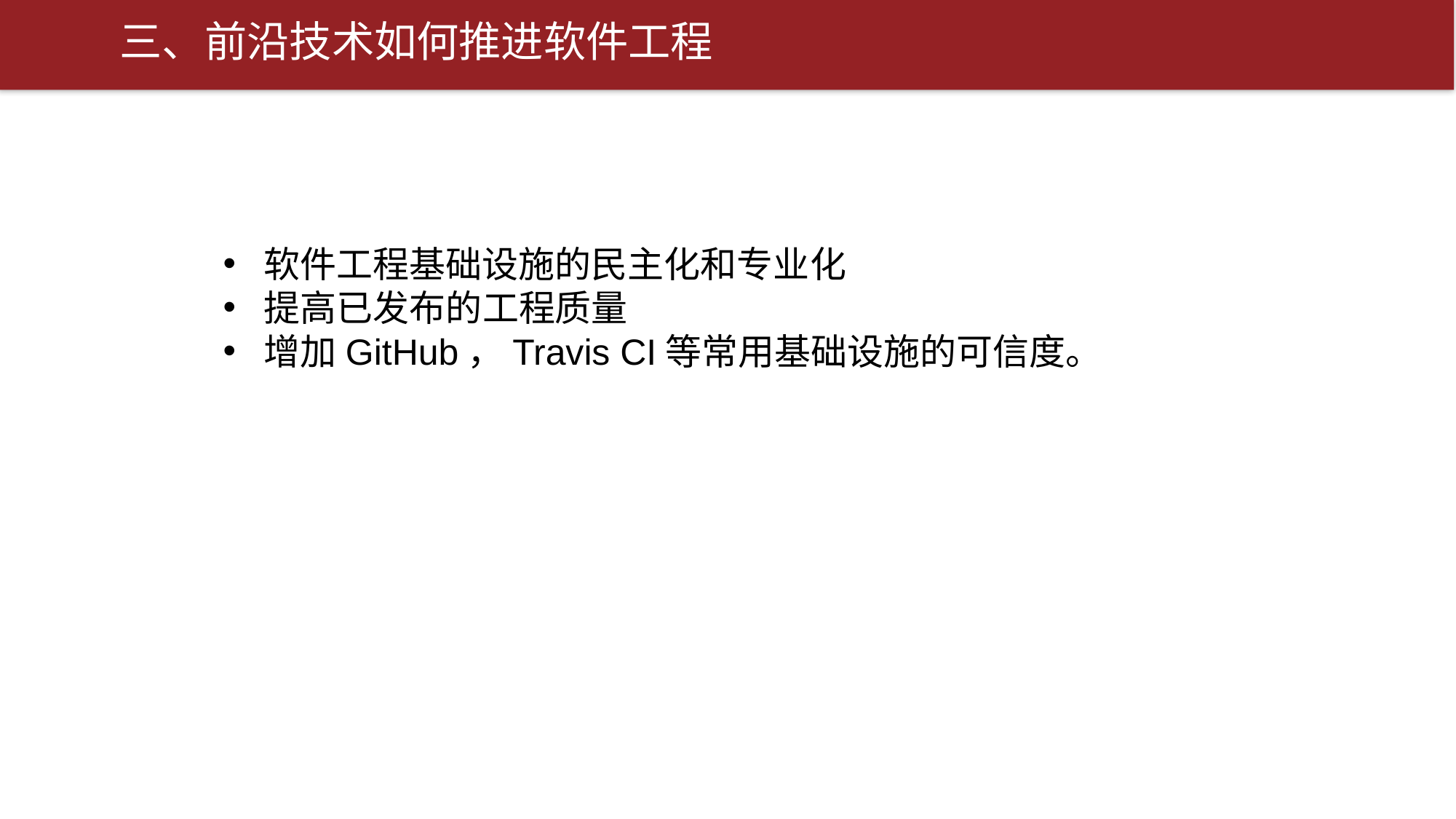

三、前沿技术如何推进软件工程
软件工程基础设施的民主化和专业化
提高已发布的工程质量
增加GitHub，Travis CI等常用基础设施的可信度。